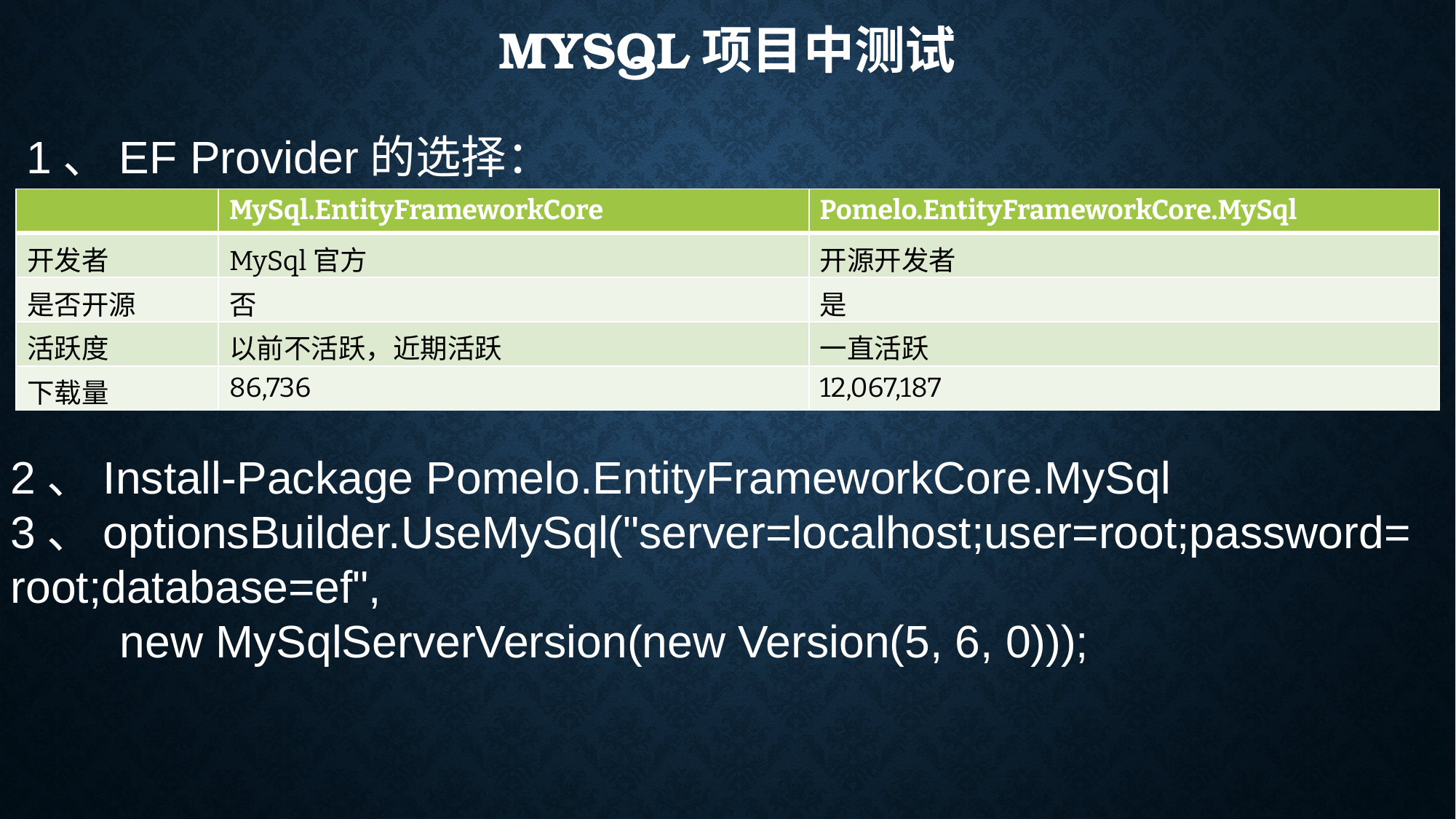

# MySQL项目中测试
1、EF Provider的选择：
|  | MySql.EntityFrameworkCore | Pomelo.EntityFrameworkCore.MySql |
| --- | --- | --- |
| 开发者 | MySql官方 | 开源开发者 |
| 是否开源 | 否 | 是 |
| 活跃度 | 以前不活跃，近期活跃 | 一直活跃 |
| 下载量 | 86,736 | 12,067,187 |
2、Install-Package Pomelo.EntityFrameworkCore.MySql
3、optionsBuilder.UseMySql("server=localhost;user=root;password=root;database=ef",
	new MySqlServerVersion(new Version(5, 6, 0)));